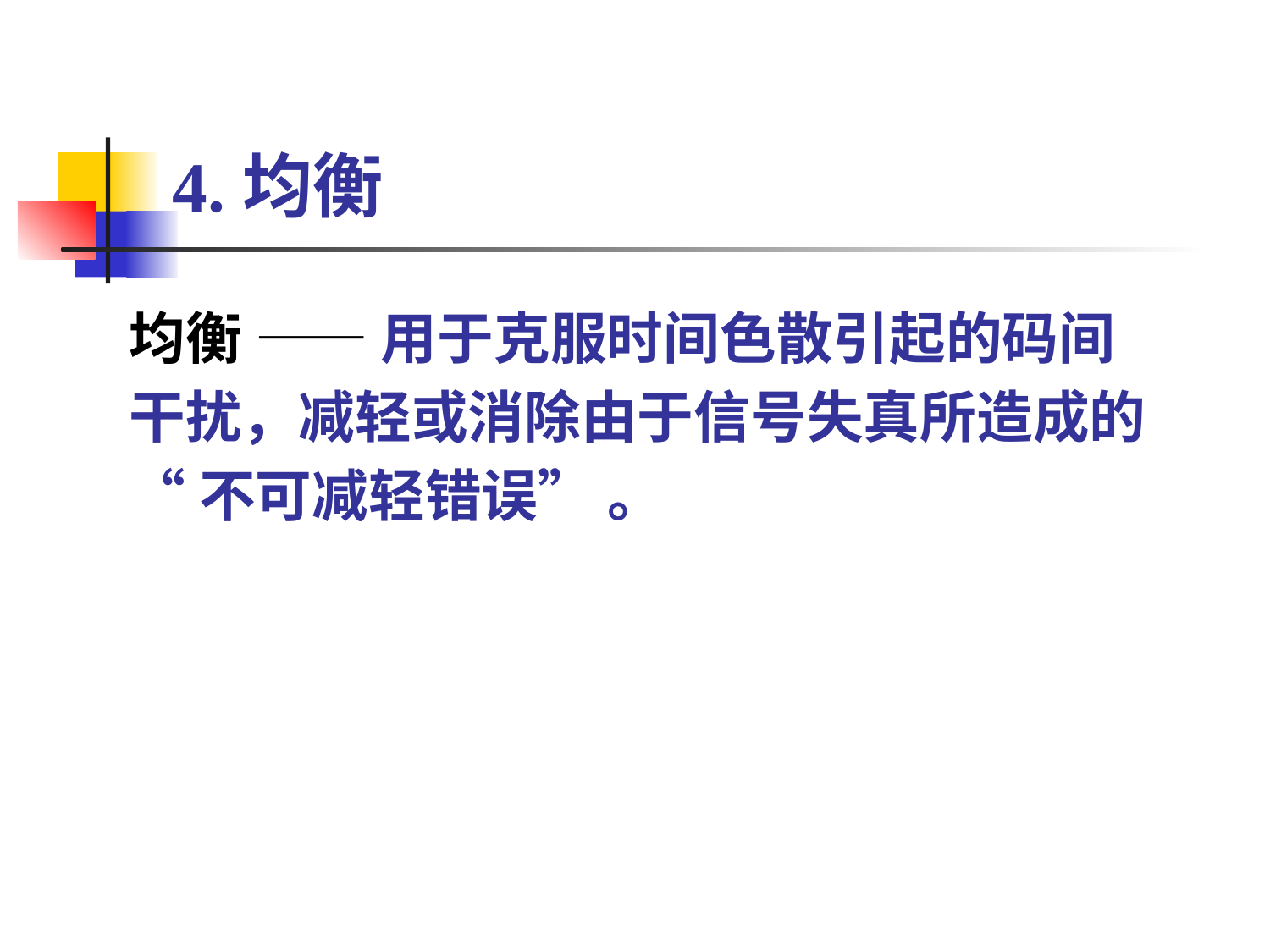

# 4.均衡
均衡 —— 用于克服时间色散引起的码间
干扰，减轻或消除由于信号失真所造成的
“不可减轻错误” 。